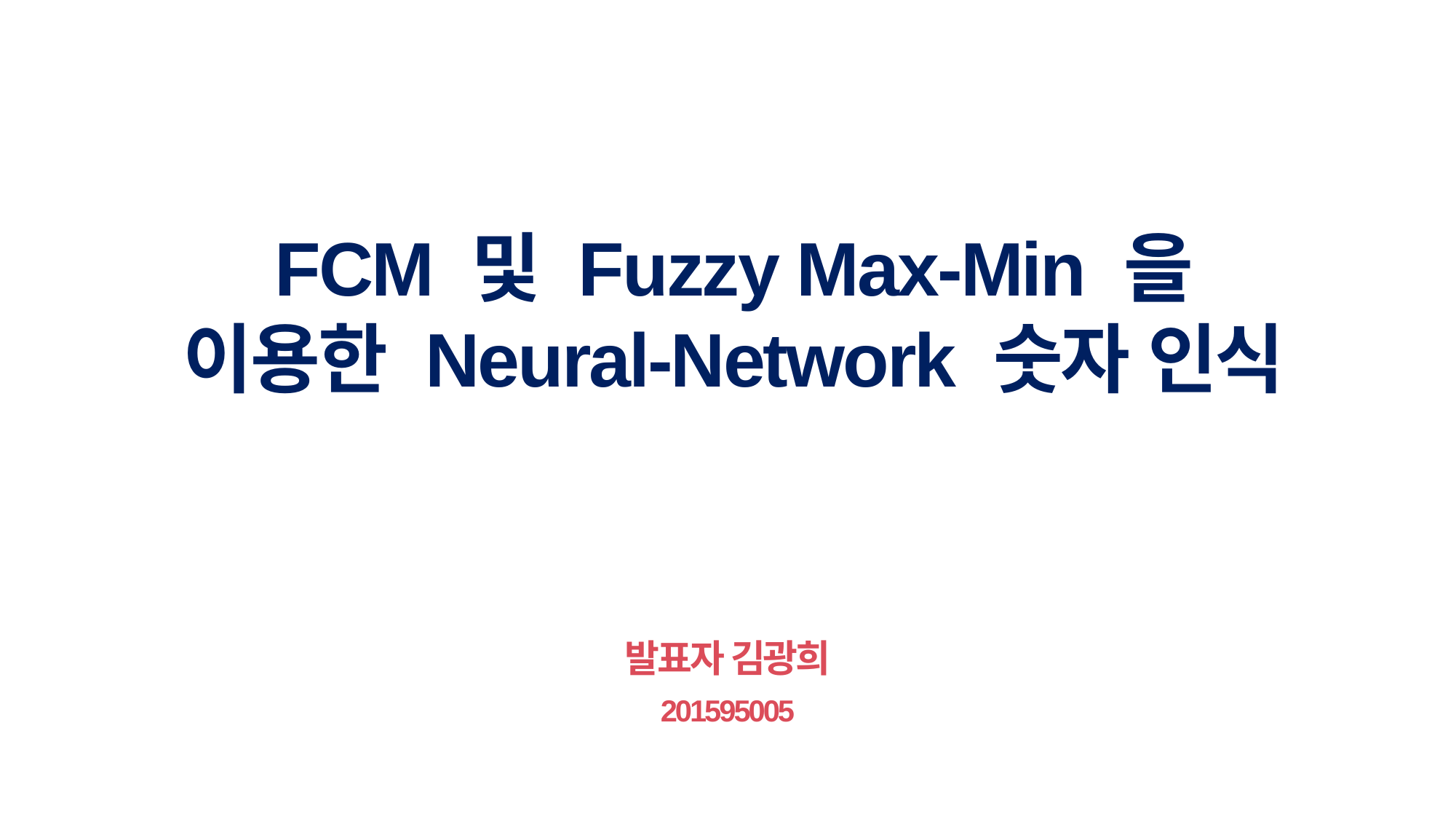

FCM 및 Fuzzy Max-Min 을
이용한 Neural-Network 숫자 인식
발표자 김광희
201595005